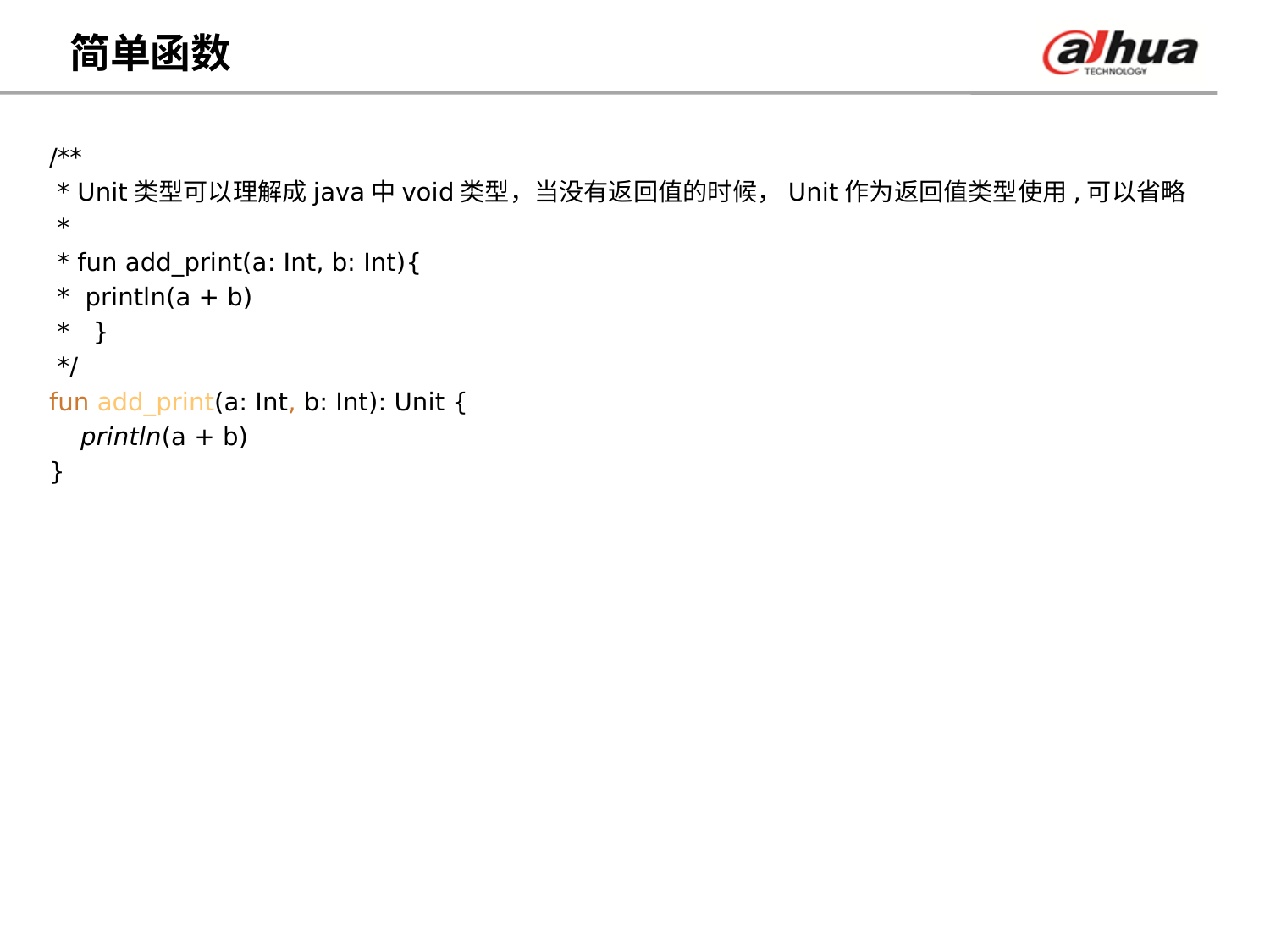

# 简单函数
/**
 * Unit类型可以理解成java中void类型，当没有返回值的时候，Unit作为返回值类型使用,可以省略
 *
 * fun add_print(a: Int, b: Int){
 *  println(a + b)
 *   }
 */
fun add_print(a: Int, b: Int): Unit {
    println(a + b)
}